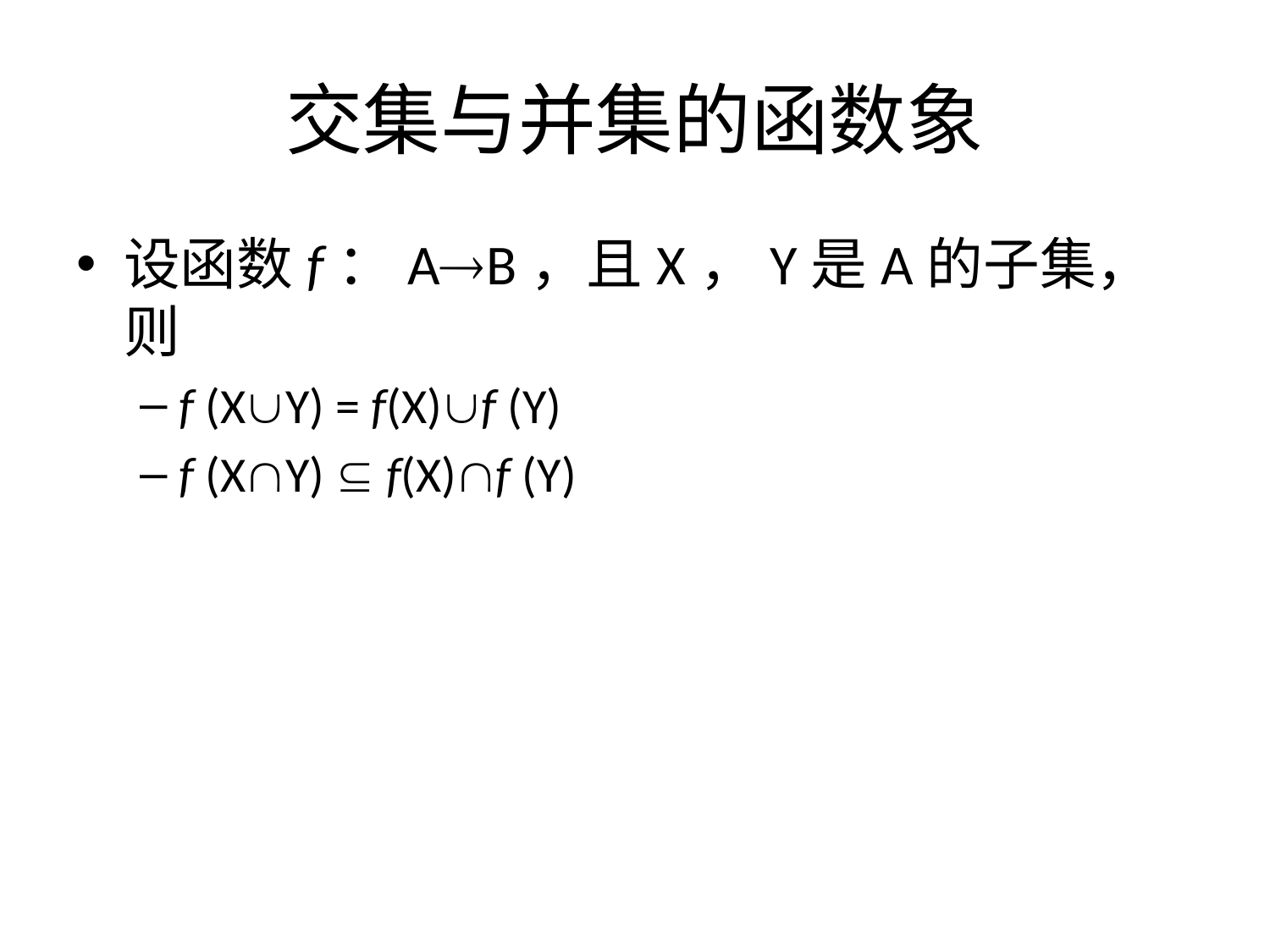

# 交集与并集的函数象
设函数f：A→B，且X，Y是A的子集，则
f (X∪Y) = f(X)∪f (Y)
f (X∩Y) ⊆ f(X)∩f (Y)